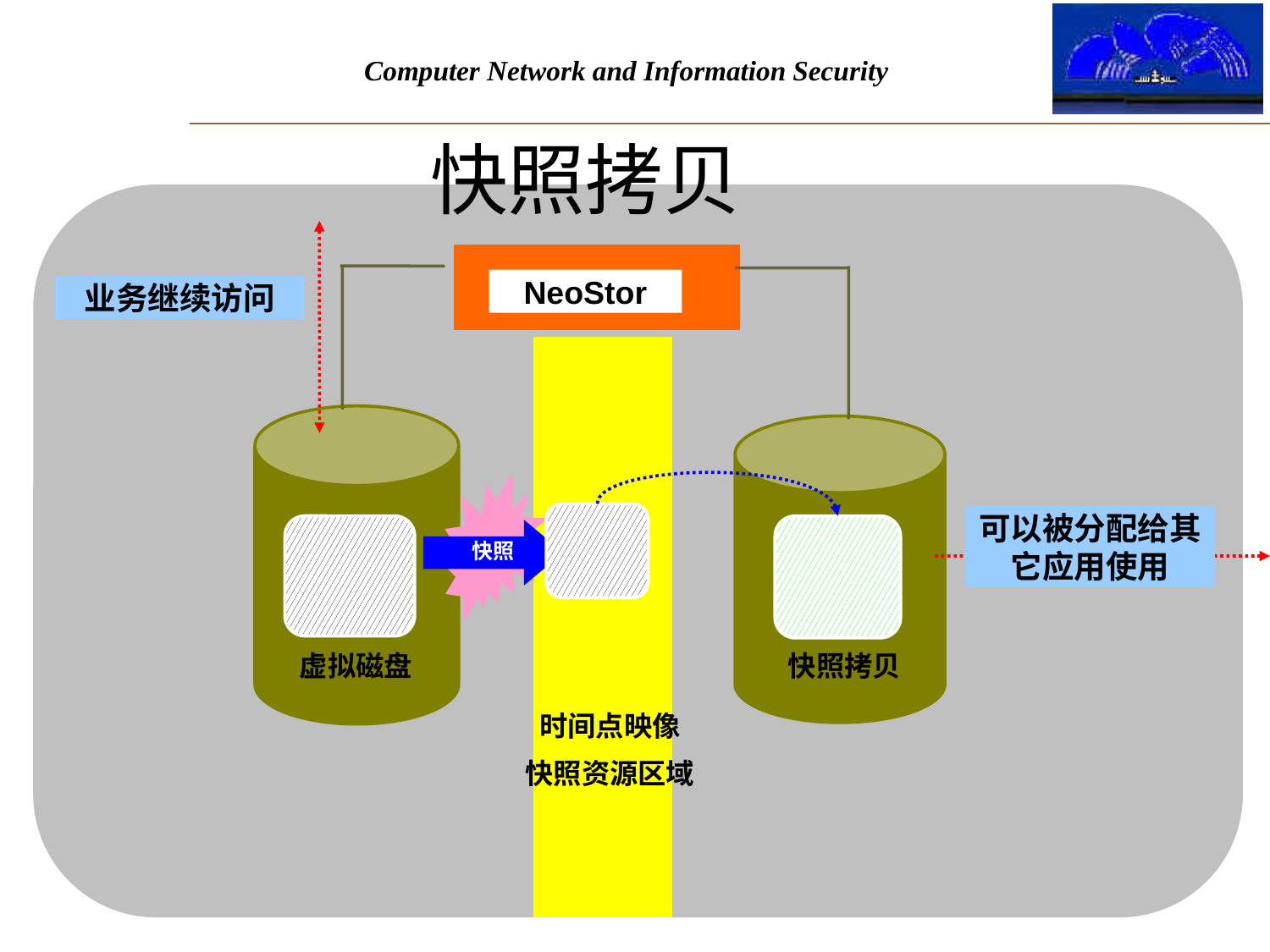

# 快照拷贝

NeoStor

业务继续访问

快照

可以被分配给其它应用使用

虚拟磁盘
快照拷贝
时间点映像
快照资源区域